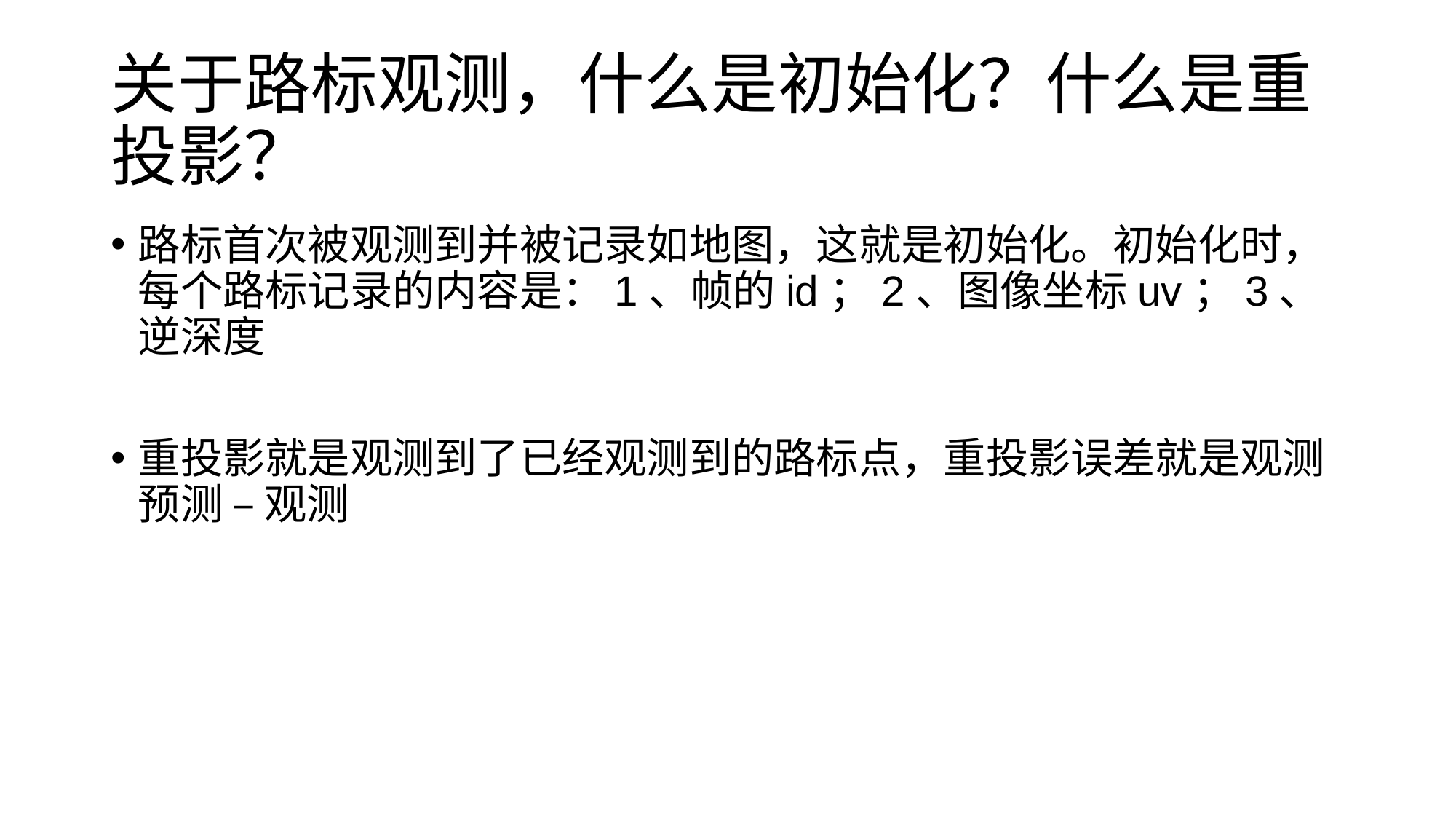

# 关于路标观测，什么是初始化？什么是重投影？
路标首次被观测到并被记录如地图，这就是初始化。初始化时，每个路标记录的内容是：1、帧的id；2、图像坐标uv；3、逆深度

重投影就是观测到了已经观测到的路标点，重投影误差就是观测预测 – 观测